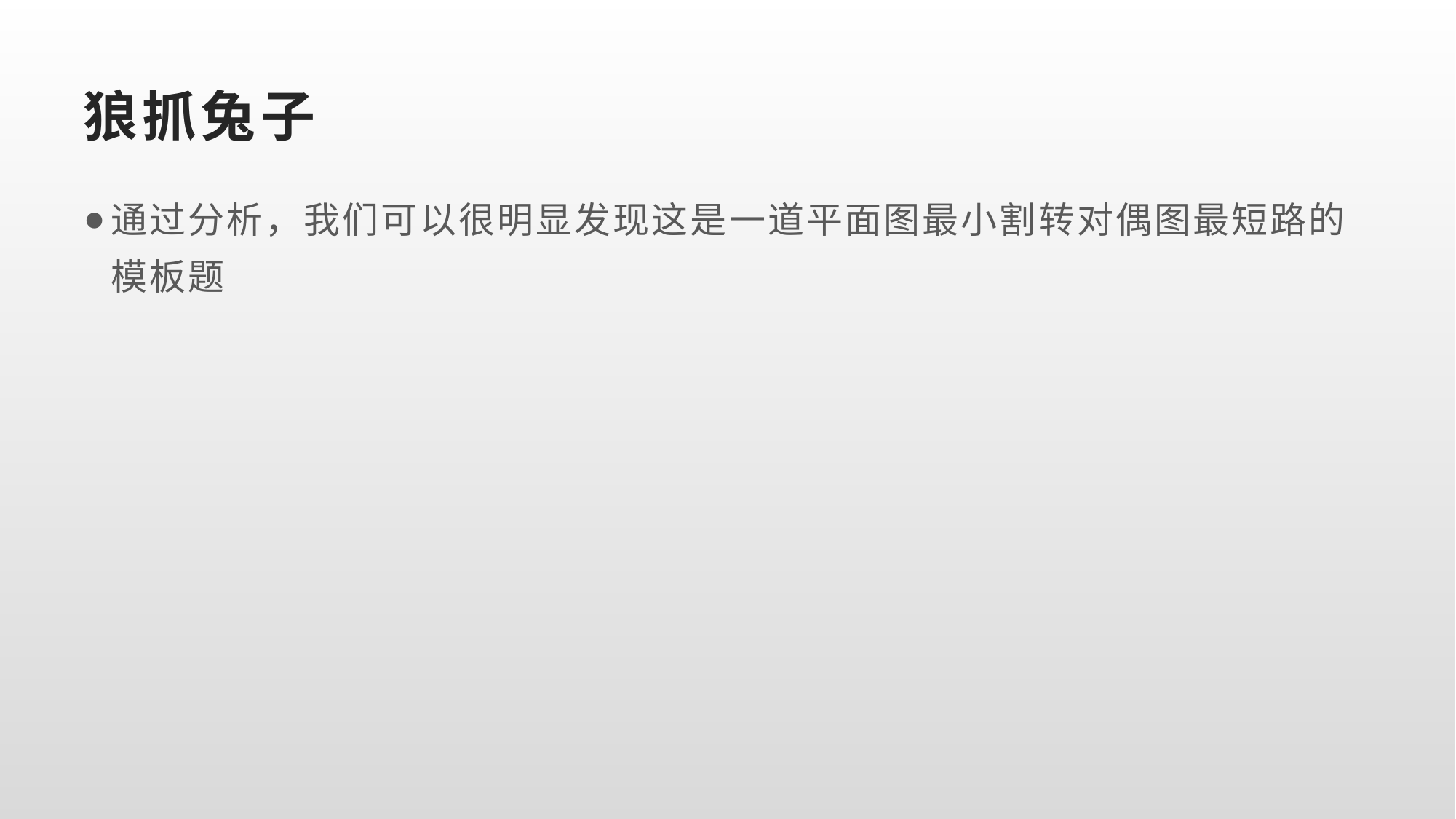

# 狼抓兔子
通过分析，我们可以很明显发现这是一道平面图最小割转对偶图最短路的模板题